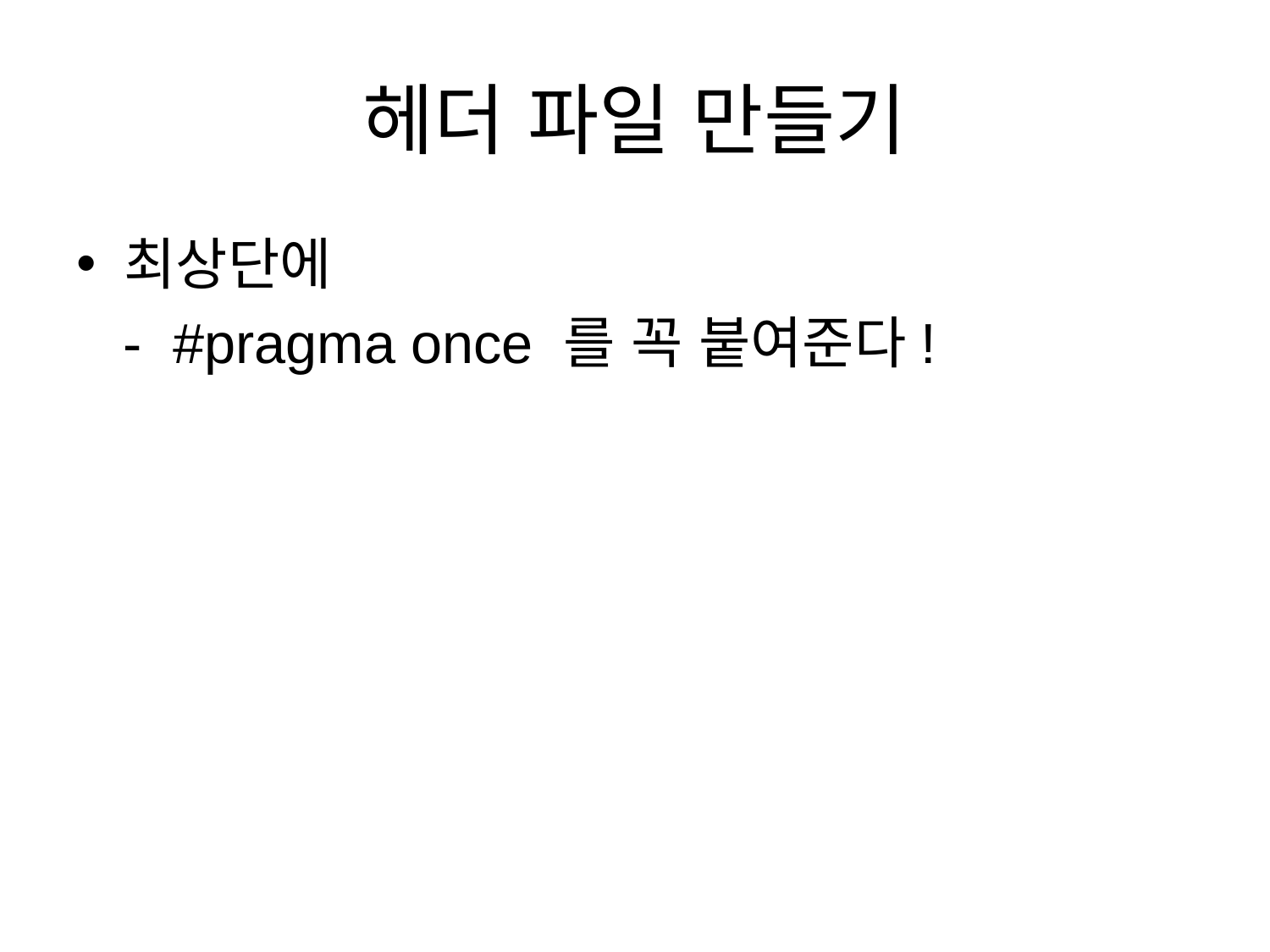

# 헤더 파일 만들기
최상단에
   -  #pragma once 를 꼭 붙여준다!